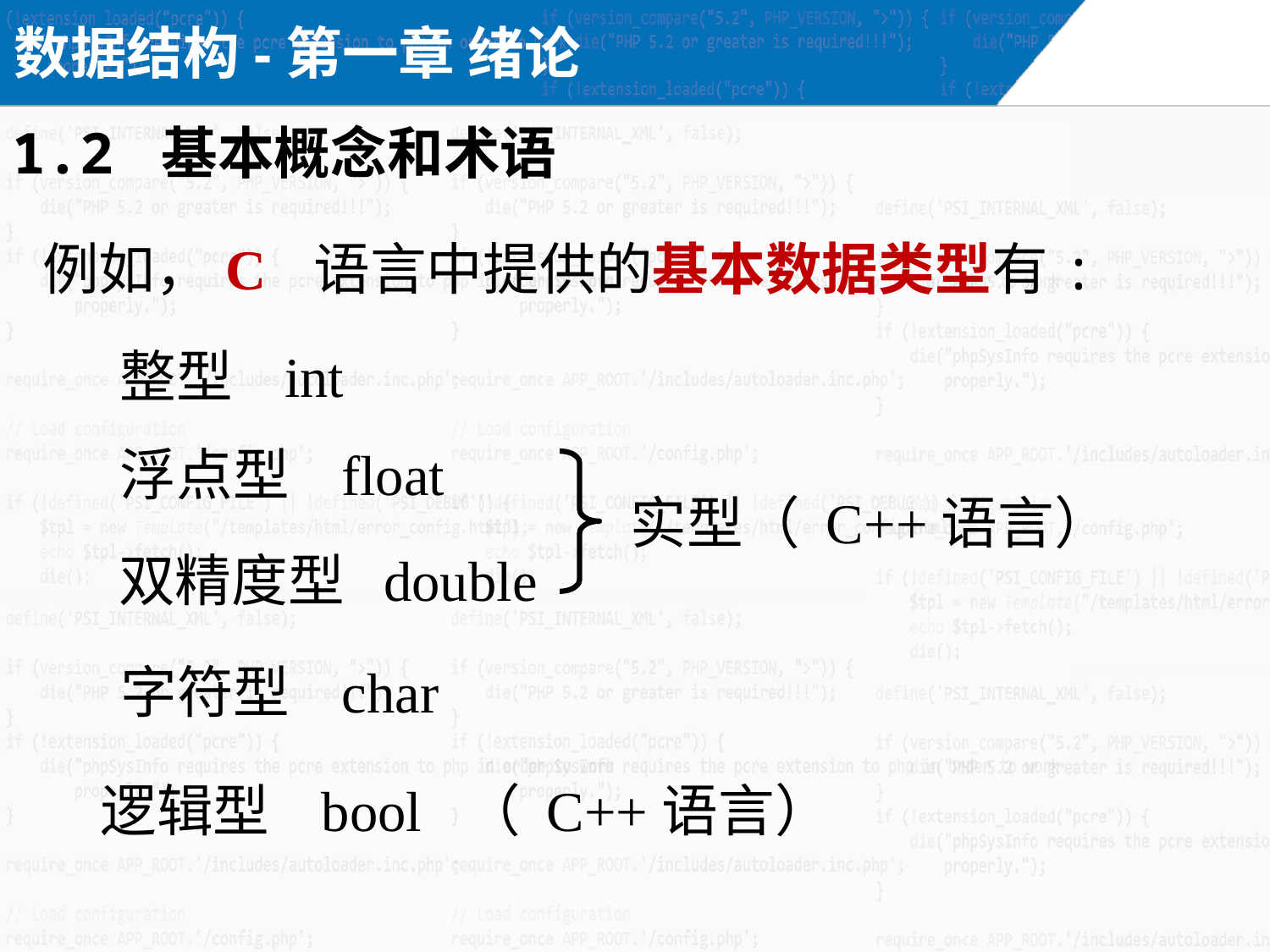

数据结构-第一章 绪论
1.2 基本概念和术语
例如，C 语言中提供的基本数据类型有:
整型   int
浮点型   float

实型（ C++语言）
双精度型  double
字符型   char
逻辑型   bool  （ C++语言）